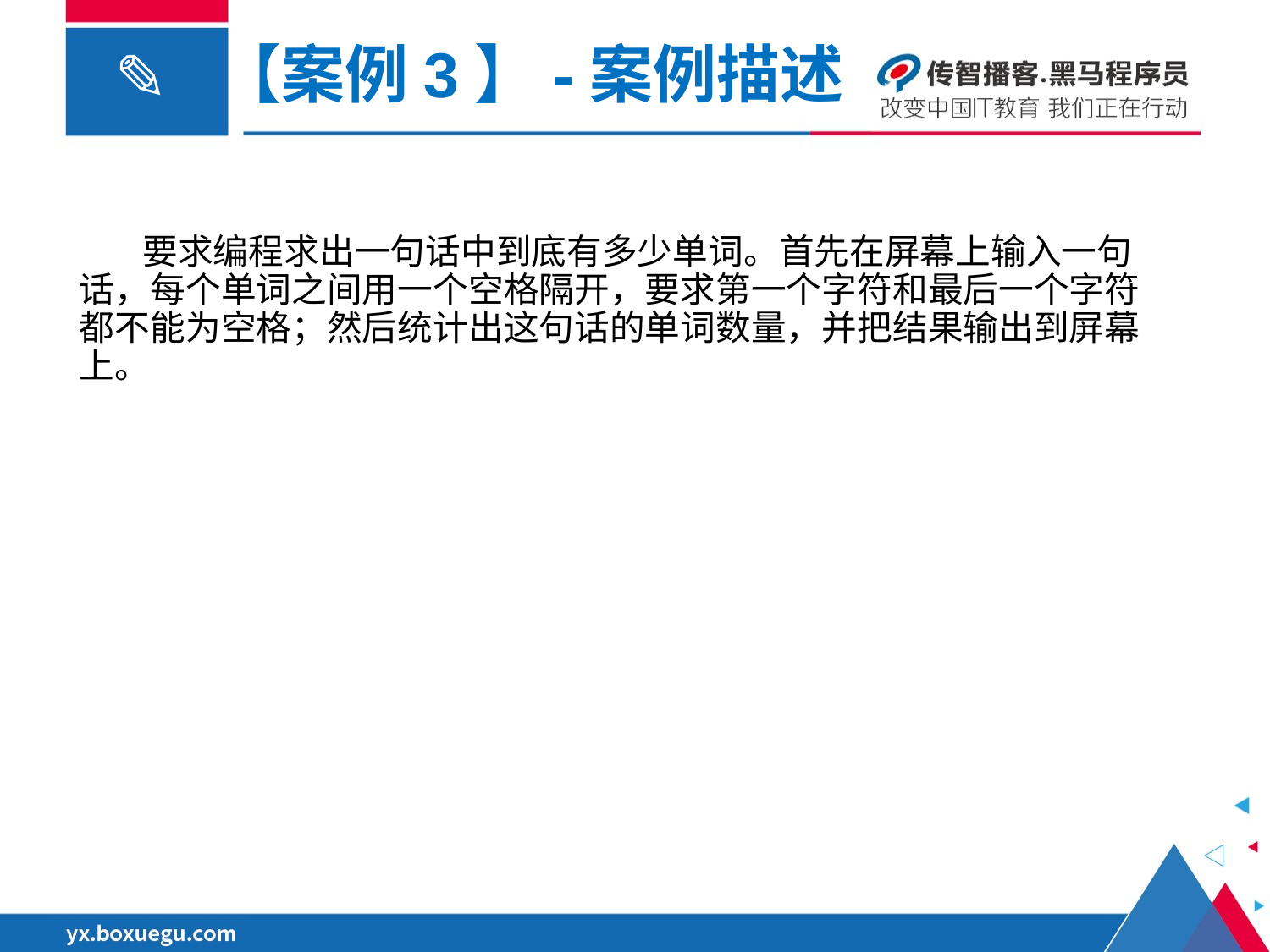

【案例3】-案例描述
       要求编程求出一句话中到底有多少单词。首先在屏幕上输入一句话，每个单词之间用一个空格隔开，要求第一个字符和最后一个字符都不能为空格；然后统计出这句话的单词数量，并把结果输出到屏幕上。